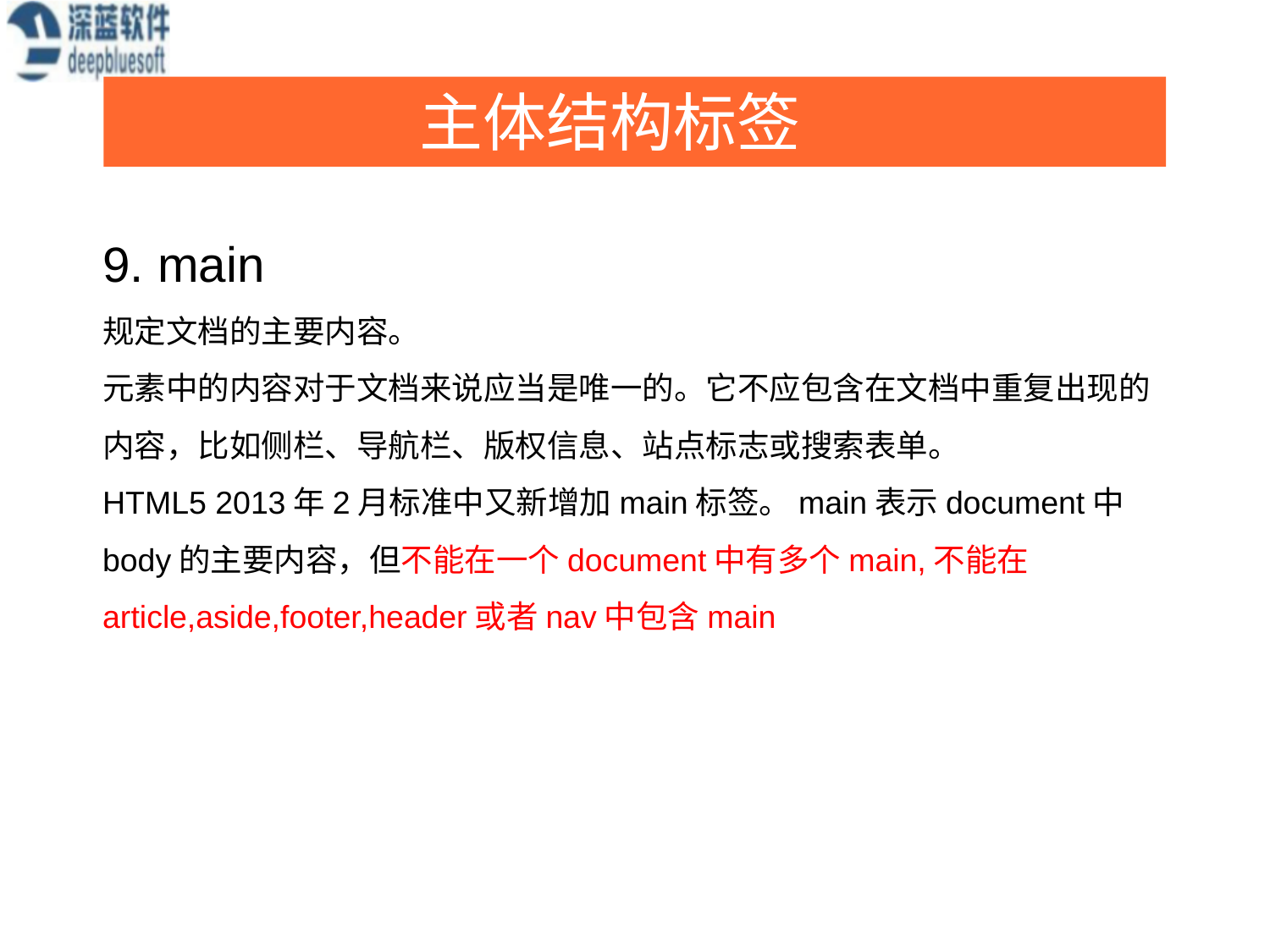

主体结构标签

9. main
规定文档的主要内容。
元素中的内容对于文档来说应当是唯一的。它不应包含在文档中重复出现的内容，比如侧栏、导航栏、版权信息、站点标志或搜索表单。
HTML5 2013年2月标准中又新增加main标签。main表示document中body的主要内容，但不能在一个document中有多个main,不能在article,aside,footer,header或者nav中包含main